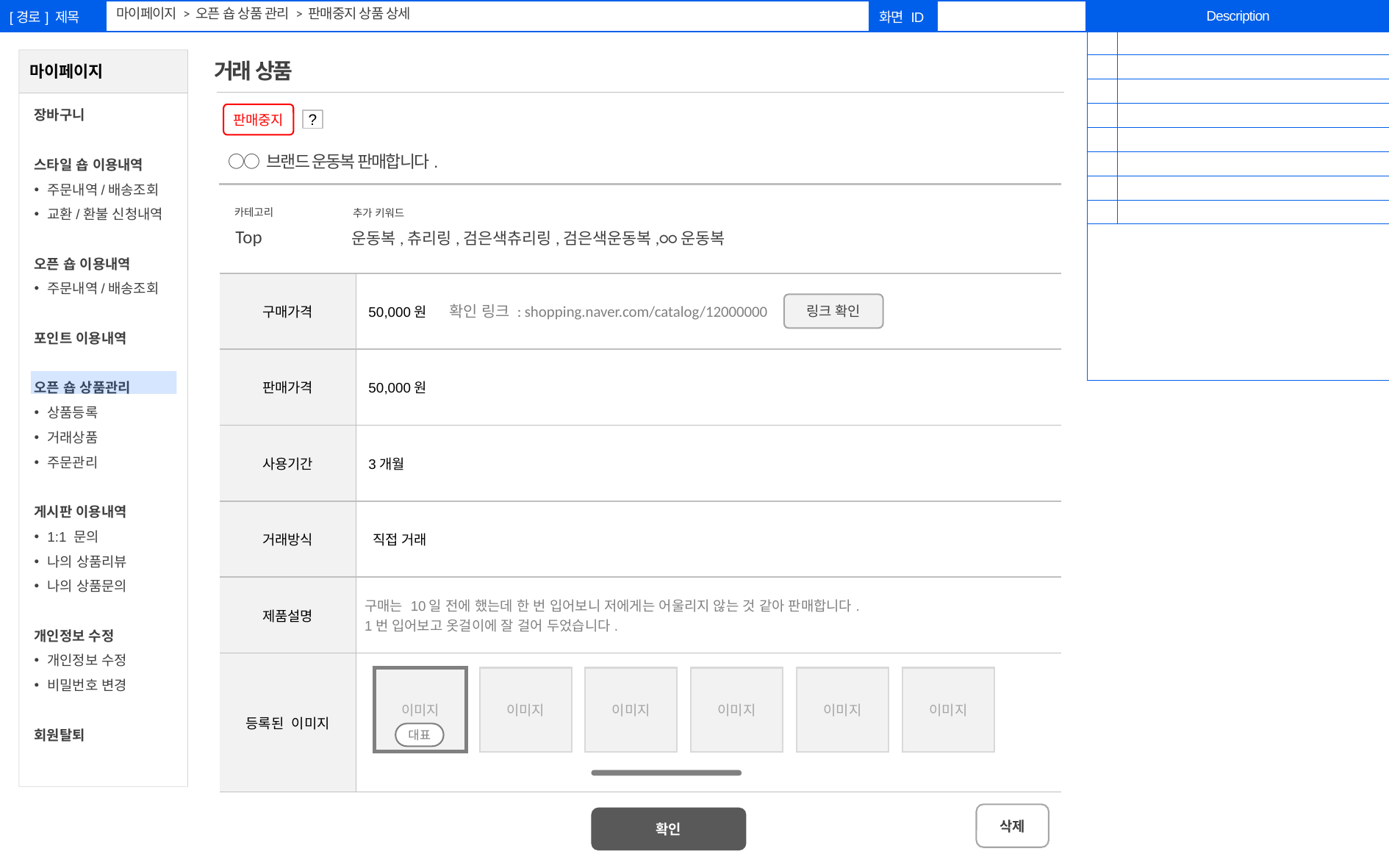

마이페이지 > 오픈 숍 상품 관리 > 판매중지 상품 상세
#
|  |  |
| --- | --- |
|  |  |
|  |  |
|  |  |
|  |  |
|  |  |
|  |  |
|  |  |
|  |  |
거래 상품
판매중지
?
○○ 브랜드 운동복 판매합니다.
카테고리
추가 키워드
Top
운동복,츄리링,검은색츄리링,검은색운동복,○○운동복
| 구매가격 | 50,000원 |
| --- | --- |
| 판매가격 | 50,000원 |
| 사용기간 | 3개월 |
| 거래방식 | 직접 거래 |
| 제품설명 | 구매는 10일 전에 했는데 한 번 입어보니 저에게는 어울리지 않는 것 같아 판매합니다. 1번 입어보고 옷걸이에 잘 걸어 두었습니다. |
| 등록된 이미지 |  |
링크 확인
확인 링크 : shopping.naver.com/catalog/12000000

이미지
이미지
이미지
이미지
이미지
이미지
대표

삭제
확인